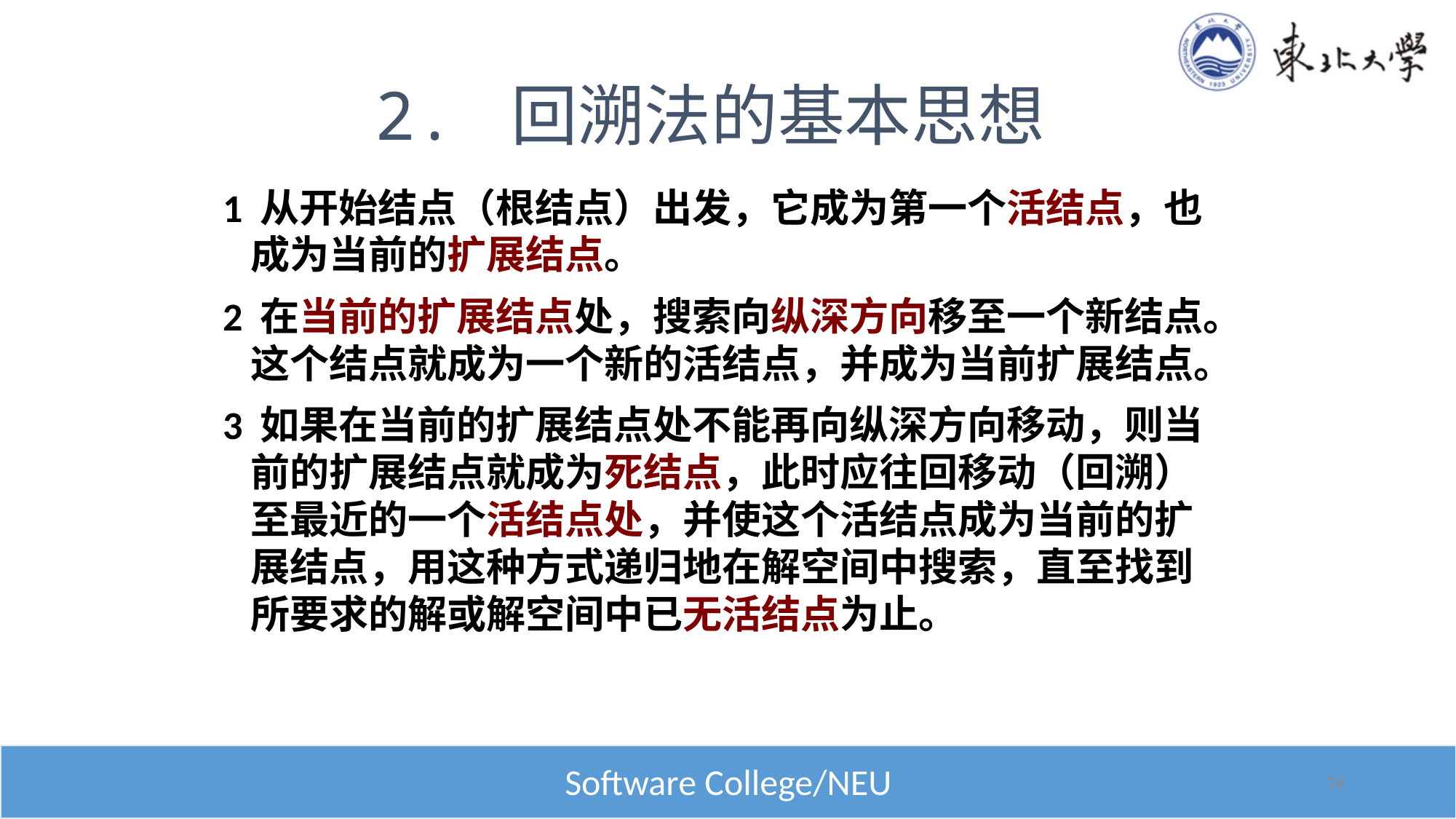

2. 回溯法的基本思想
1 从开始结点（根结点）出发，它成为第一个活结点，也成为当前的扩展结点。
2 在当前的扩展结点处，搜索向纵深方向移至一个新结点。这个结点就成为一个新的活结点，并成为当前扩展结点。
3 如果在当前的扩展结点处不能再向纵深方向移动，则当前的扩展结点就成为死结点，此时应往回移动（回溯）至最近的一个活结点处，并使这个活结点成为当前的扩展结点，用这种方式递归地在解空间中搜索，直至找到所要求的解或解空间中已无活结点为止。
16